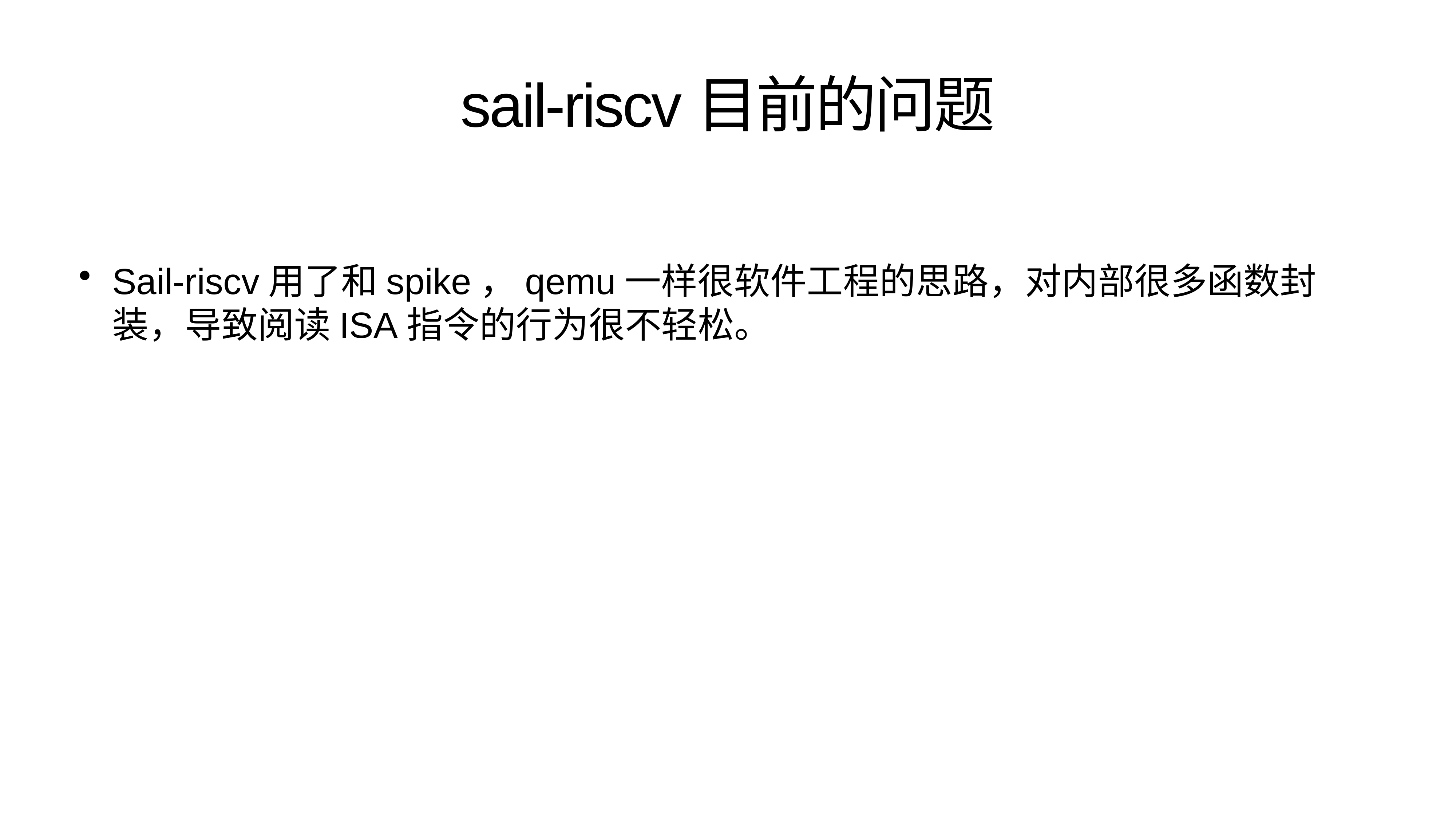

# sail-riscv目前的问题

Sail-riscv用了和spike，qemu一样很软件工程的思路，对内部很多函数封装，导致阅读ISA指令的行为很不轻松。